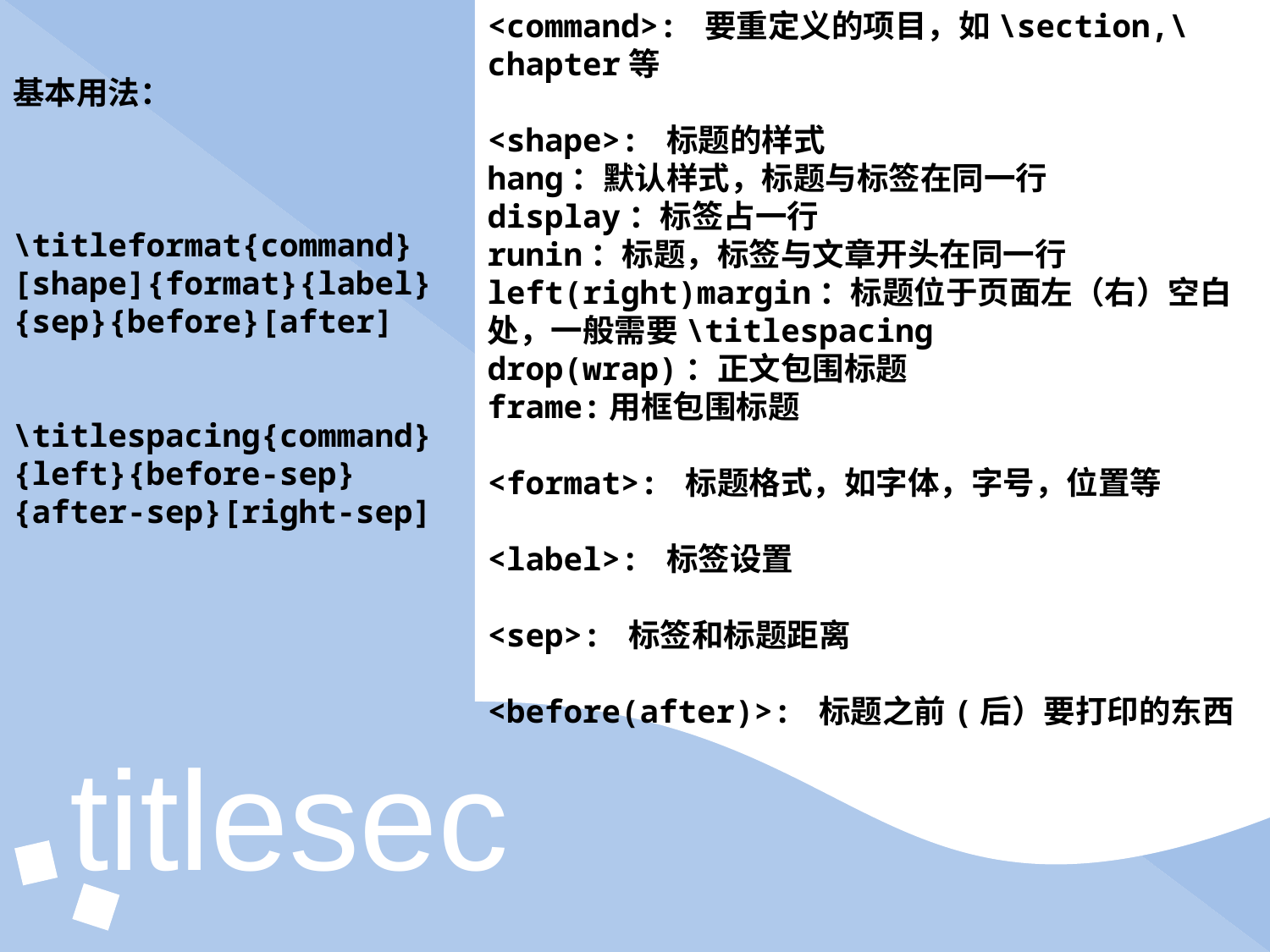

<command>: 要重定义的项目，如\section,\chapter等

<shape>: 标题的样式
hang：默认样式，标题与标签在同一行
display：标签占一行
runin：标题，标签与文章开头在同一行
left(right)margin：标题位于页面左（右）空白处，一般需要\titlespacing
drop(wrap)：正文包围标题
frame:用框包围标题

<format>: 标题格式，如字体，字号，位置等

<label>: 标签设置

<sep>: 标签和标题距离

<before(after)>: 标题之前(后）要打印的东西
基本用法：

\titleformat{command}
[shape]{format}{label}{sep}{before}[after]

\titlespacing{command}{left}{before-sep}{after-sep}[right-sep]

titlesec